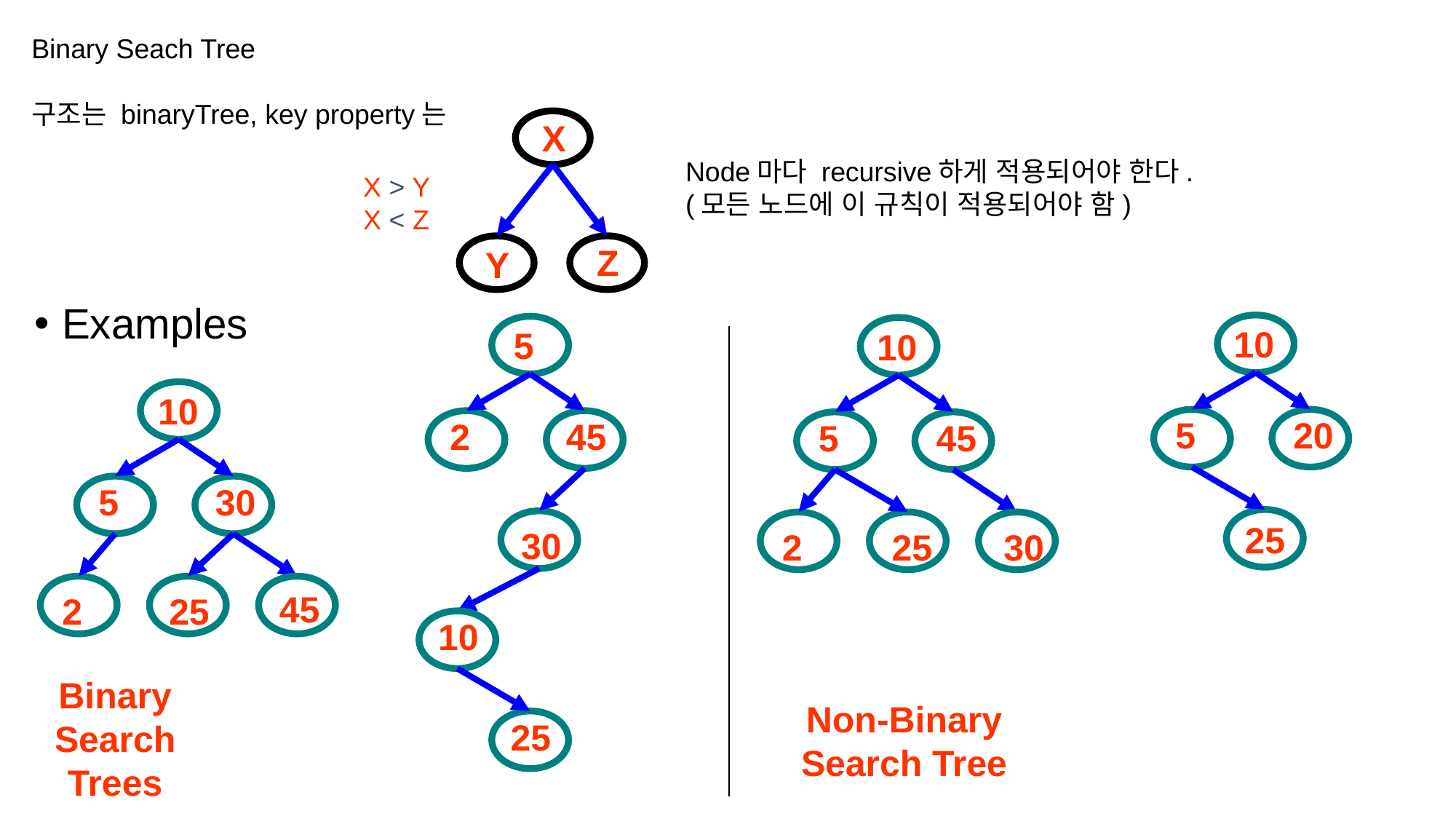

Binary Seach Tree

구조는 binaryTree, key property는
X

Node마다 recursive하게 적용되어야 한다. (모든 노드에 이 규칙이 적용되어야 함)
X > Y
X < Z
Z

Y
Examples

10

5
10

10
20
5
45
2

45
5

30
5

25
30
25
30
2

45
25
2
10

Binary Search Trees
Non-Binary Search Tree
25